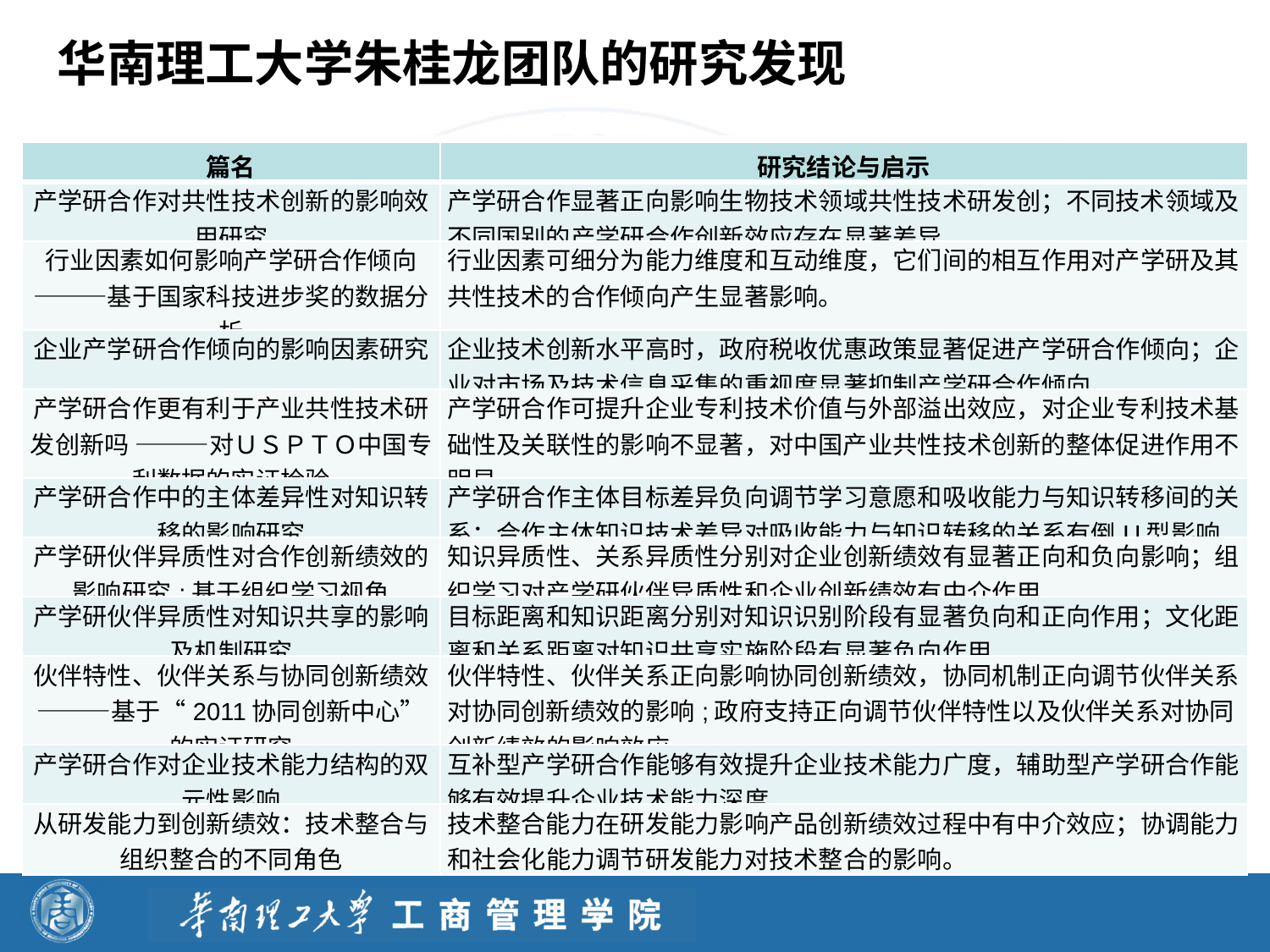

华南理工大学朱桂龙团队的研究发现

| 篇名 | 研究结论与启示 |
| --- | --- |
| 产学研合作对共性技术创新的影响效用研究 | 产学研合作显著正向影响生物技术领域共性技术研发创；不同技术领域及不同国别的产学研合作创新效应存在显著差异。 |
| 行业因素如何影响产学研合作倾向———基于国家科技进步奖的数据分析 | 行业因素可细分为能力维度和互动维度，它们间的相互作用对产学研及其共性技术的合作倾向产生显著影响。 |
| 企业产学研合作倾向的影响因素研究 | 企业技术创新水平高时，政府税收优惠政策显著促进产学研合作倾向；企业对市场及技术信息采集的重视度显著抑制产学研合作倾向。 |
| 产学研合作更有利于产业共性技术研发创新吗 ———对ＵＳＰＴＯ中国专利数据的实证检验 | 产学研合作可提升企业专利技术价值与外部溢出效应，对企业专利技术基础性及关联性的影响不显著，对中国产业共性技术创新的整体促进作用不明显。 |
| 产学研合作中的主体差异性对知识转移的影响研究 | 产学研合作主体目标差异负向调节学习意愿和吸收能力与知识转移间的关系；合作主体知识技术差异对吸收能力与知识转移的关系有倒U型影响。 |
| 产学研伙伴异质性对合作创新绩效的影响研究:基于组织学习视角 | 知识异质性、关系异质性分别对企业创新绩效有显著正向和负向影响；组织学习对产学研伙伴异质性和企业创新绩效有中介作用。 |
| 产学研伙伴异质性对知识共享的影响及机制研究 | 目标距离和知识距离分别对知识识别阶段有显著负向和正向作用；文化距离和关系距离对知识共享实施阶段有显著负向作用。 |
| 伙伴特性、伙伴关系与协同创新绩效———基于“2011协同创新中心”的实证研究 | 伙伴特性、伙伴关系正向影响协同创新绩效，协同机制正向调节伙伴关系对协同创新绩效的影响;政府支持正向调节伙伴特性以及伙伴关系对协同创新绩效的影响效应。 |
| 产学研合作对企业技术能力结构的双元性影响 | 互补型产学研合作能够有效提升企业技术能力广度，辅助型产学研合作能够有效提升企业技术能力深度。 |
| 从研发能力到创新绩效：技术整合与 组织整合的不同角色 | 技术整合能力在研发能力影响产品创新绩效过程中有中介效应；协调能力和社会化能力调节研发能力对技术整合的影响。 |